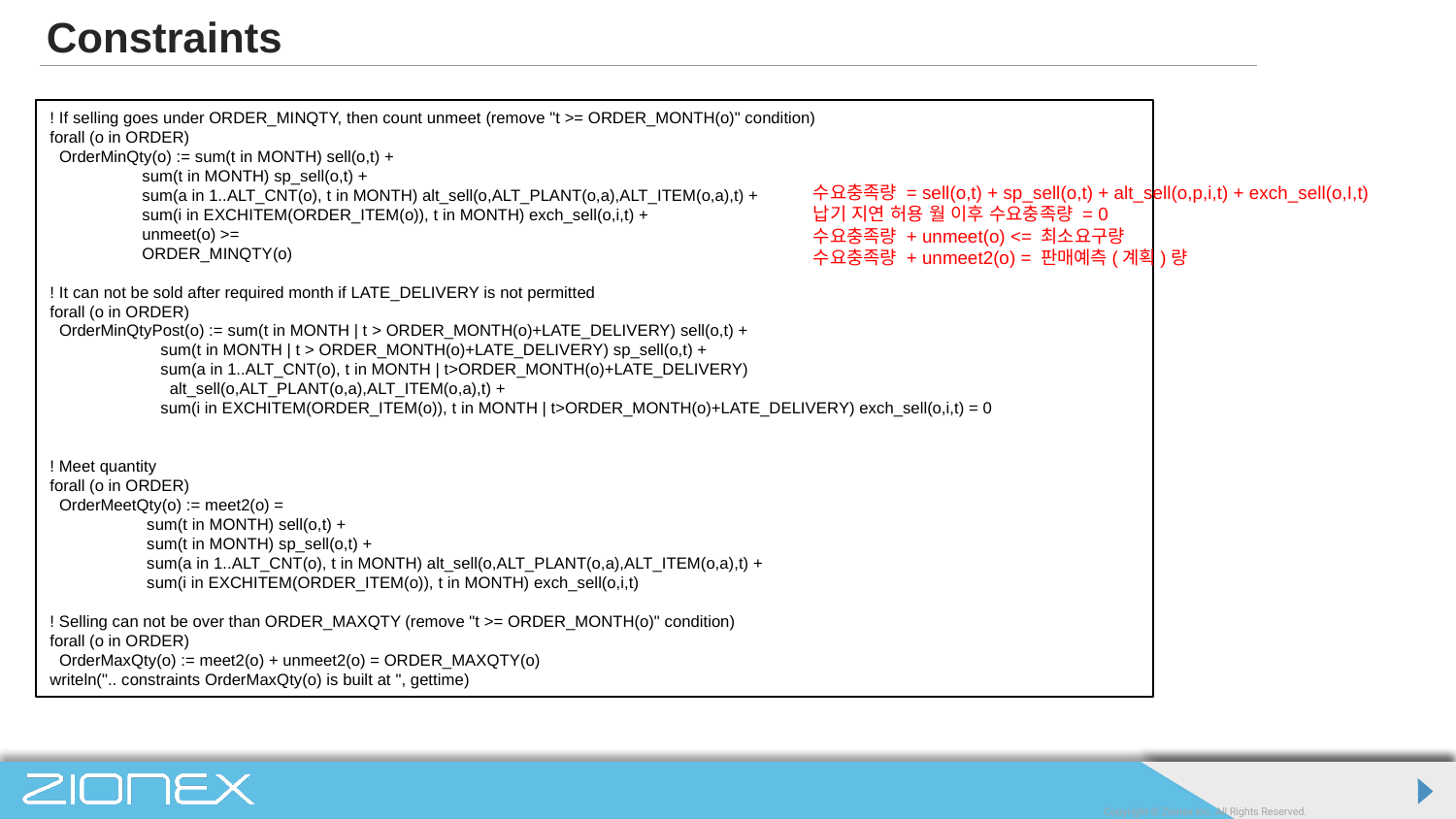

# Constraints
! If selling goes under ORDER_MINQTY, then count unmeet (remove "t >= ORDER_MONTH(o)" condition)
forall (o in ORDER)
  OrderMinQty(o) := sum(t in MONTH) sell(o,t) +
                    sum(t in MONTH) sp_sell(o,t) +
                    sum(a in 1..ALT_CNT(o), t in MONTH) alt_sell(o,ALT_PLANT(o,a),ALT_ITEM(o,a),t) +
                    sum(i in EXCHITEM(ORDER_ITEM(o)), t in MONTH) exch_sell(o,i,t) +
                    unmeet(o) >=
                    ORDER_MINQTY(o)

! It can not be sold after required month if LATE_DELIVERY is not permitted
forall (o in ORDER)
  OrderMinQtyPost(o) := sum(t in MONTH | t > ORDER_MONTH(o)+LATE_DELIVERY) sell(o,t) +
                        sum(t in MONTH | t > ORDER_MONTH(o)+LATE_DELIVERY) sp_sell(o,t) +
                        sum(a in 1..ALT_CNT(o), t in MONTH | t>ORDER_MONTH(o)+LATE_DELIVERY)
                          alt_sell(o,ALT_PLANT(o,a),ALT_ITEM(o,a),t) +
                        sum(i in EXCHITEM(ORDER_ITEM(o)), t in MONTH | t>ORDER_MONTH(o)+LATE_DELIVERY) exch_sell(o,i,t) = 0

! Meet quantity
forall (o in ORDER)
  OrderMeetQty(o) := meet2(o) =
                     sum(t in MONTH) sell(o,t) +
                     sum(t in MONTH) sp_sell(o,t) +
                     sum(a in 1..ALT_CNT(o), t in MONTH) alt_sell(o,ALT_PLANT(o,a),ALT_ITEM(o,a),t) +
                     sum(i in EXCHITEM(ORDER_ITEM(o)), t in MONTH) exch_sell(o,i,t)

! Selling can not be over than ORDER_MAXQTY (remove "t >= ORDER_MONTH(o)" condition)
forall (o in ORDER)
  OrderMaxQty(o) := meet2(o) + unmeet2(o) = ORDER_MAXQTY(o)
writeln(".. constraints OrderMaxQty(o) is built at ", gettime)
수요충족량 = sell(o,t) + sp_sell(o,t) + alt_sell(o,p,i,t) + exch_sell(o,I,t)
납기 지연 허용 월 이후 수요충족량 = 0
수요충족량 + unmeet(o) <= 최소요구량
수요충족량 + unmeet2(o) = 판매예측(계획)량